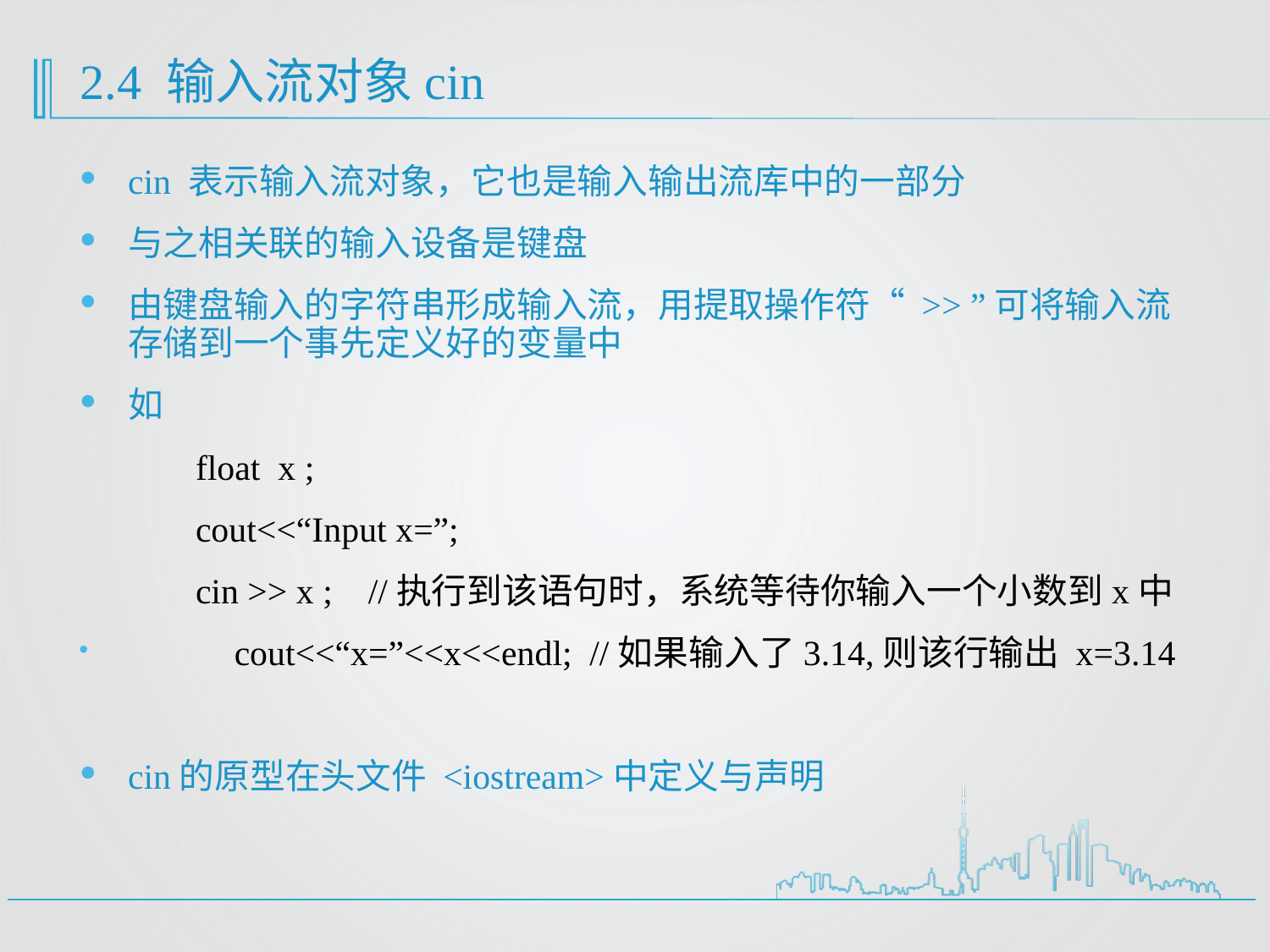

# 2.4 输入流对象cin
cin 表示输入流对象，它也是输入输出流库中的一部分
与之相关联的输入设备是键盘
由键盘输入的字符串形成输入流，用提取操作符“ >> ”可将输入流存储到一个事先定义好的变量中
如
             float  x ;
             cout<<“Input x=”;
             cin >> x ;    //执行到该语句时，系统等待你输入一个小数到x中
            cout<<“x=”<<x<<endl;  //如果输入了3.14,则该行输出 x=3.14

cin的原型在头文件 <iostream>中定义与声明